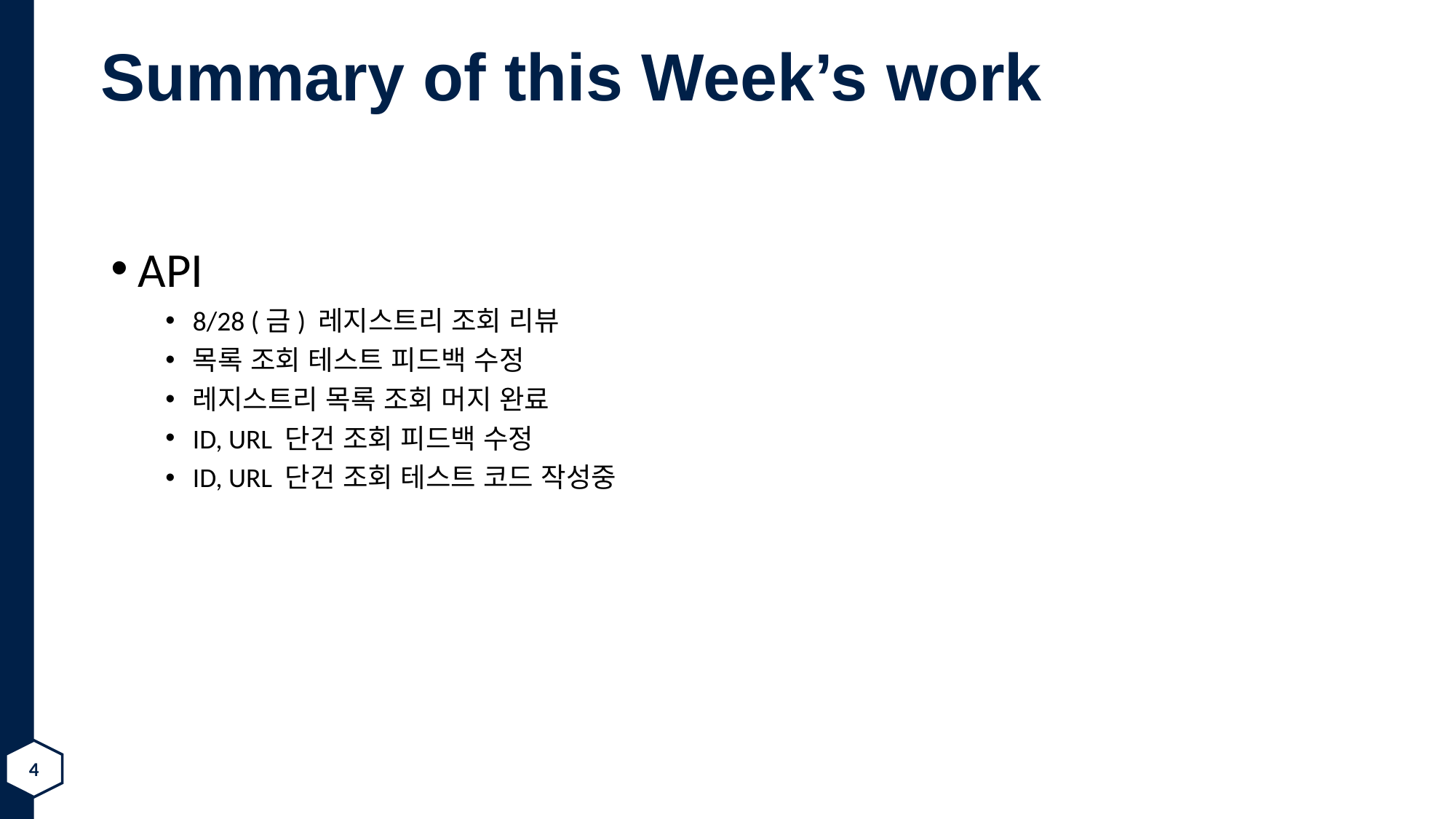

# Summary of this Week’s work

API
8/28 (금) 레지스트리 조회 리뷰
목록 조회 테스트 피드백 수정
레지스트리 목록 조회 머지 완료
ID, URL 단건 조회 피드백 수정
ID, URL 단건 조회 테스트 코드 작성중